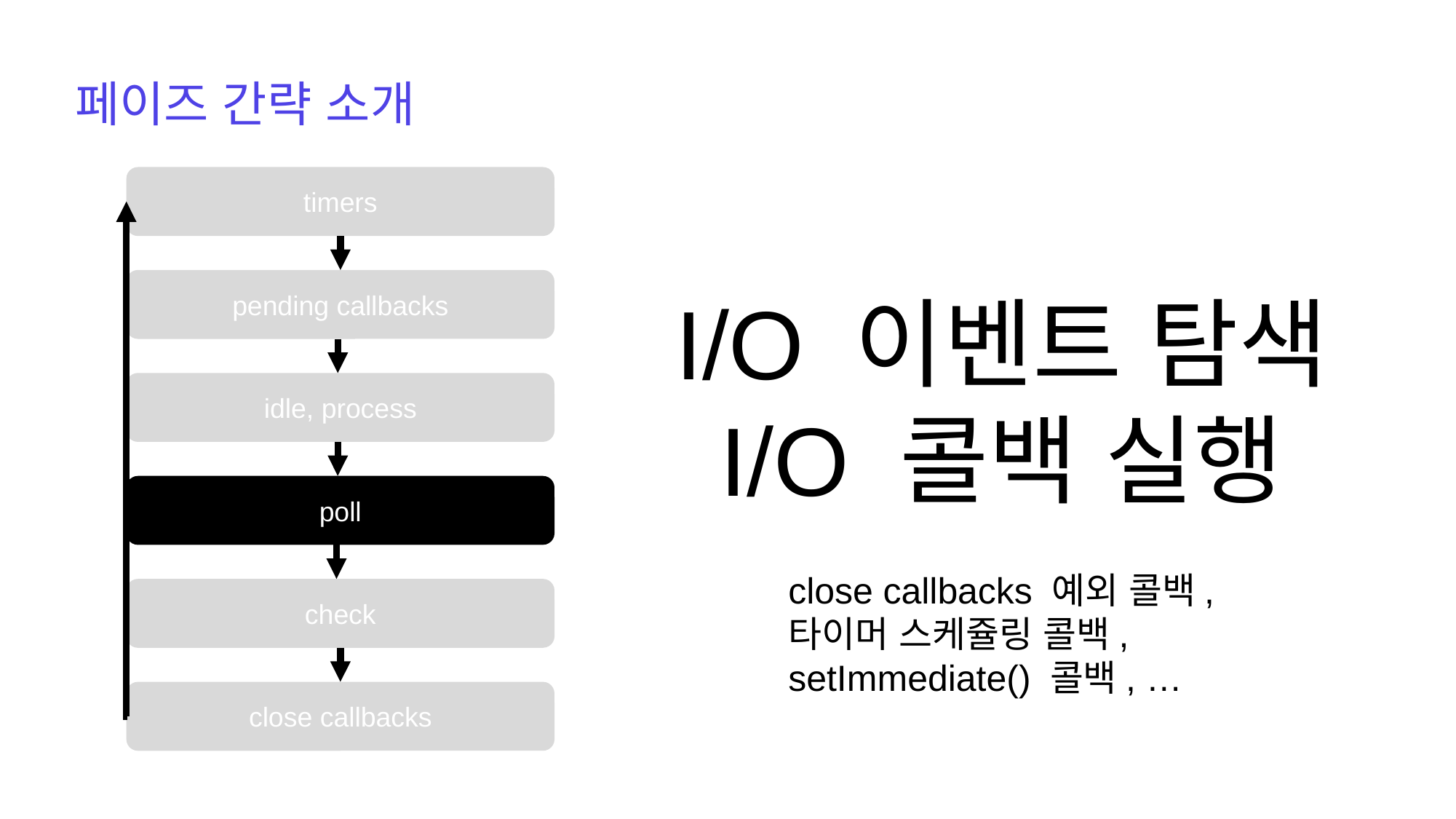

페이즈 간략 소개
timers
pending callbacks
I/O 이벤트 탐색
I/O 콜백 실행
idle, process
poll
close callbacks 예외 콜백,
타이머 스케쥴링 콜백,
setImmediate() 콜백, …
check
close callbacks